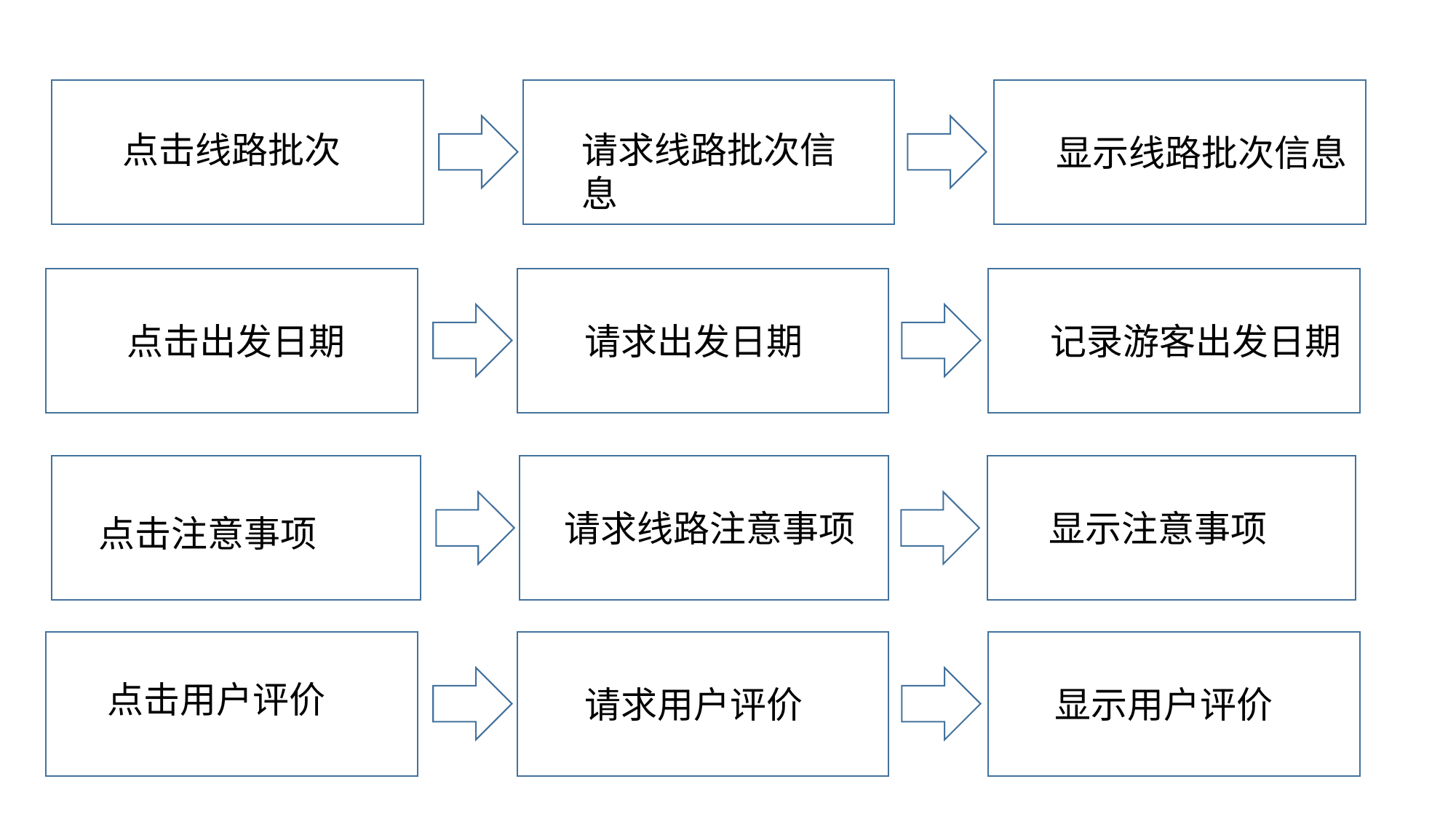

点击线路批次
请求线路批次信息
显示线路批次信息

点击出发日期
请求出发日期
记录游客出发日期

请求线路注意事项
显示注意事项
点击注意事项

点击用户评价
显示用户评价
请求用户评价